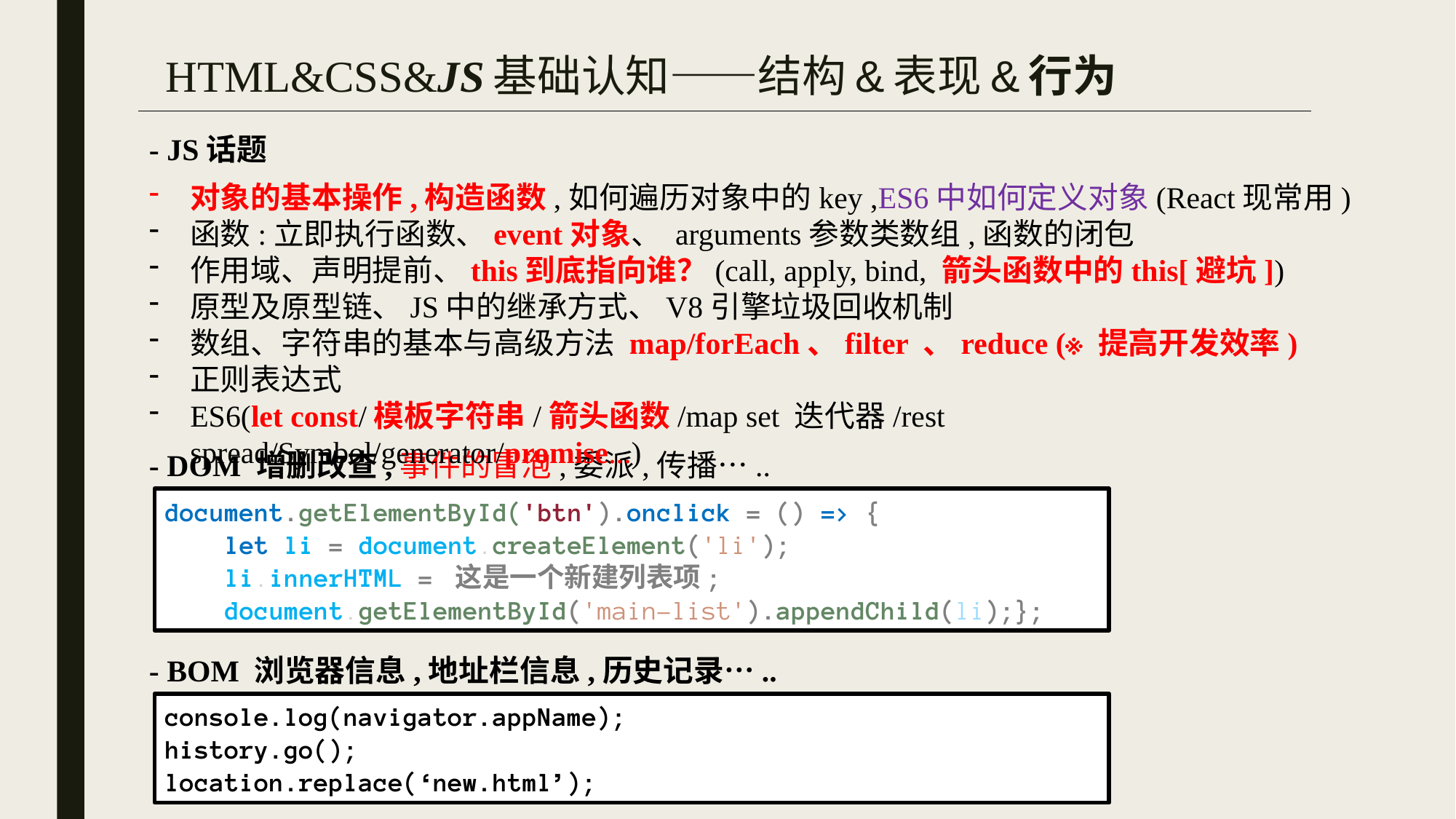

# HTML&CSS&JS基础认知——结构&表现&行为
- JS话题
对象的基本操作,构造函数,如何遍历对象中的key ,ES6中如何定义对象(React现常用)
函数:立即执行函数、event对象、 arguments参数类数组,函数的闭包
作用域、声明提前、this到底指向谁？(call, apply, bind, 箭头函数中的this[避坑])
原型及原型链、JS中的继承方式、V8引擎垃圾回收机制
数组、字符串的基本与高级方法 map/forEach、filter 、reduce (※ 提高开发效率)
正则表达式
ES6(let const/模板字符串/箭头函数/map set 迭代器/rest spread/Symbol/generator/promise...)
- DOM 增删改查,事件的冒泡,委派,传播…..
document.getElementById('btn').onclick = () => {
    let li = document.createElement('li');
    li.innerHTML = 这是一个新建列表项;
    document.getElementById('main-list').appendChild(li);};
- BOM 浏览器信息,地址栏信息,历史记录…..
console.log(navigator.appName);
history.go();
location.replace(‘new.html’);